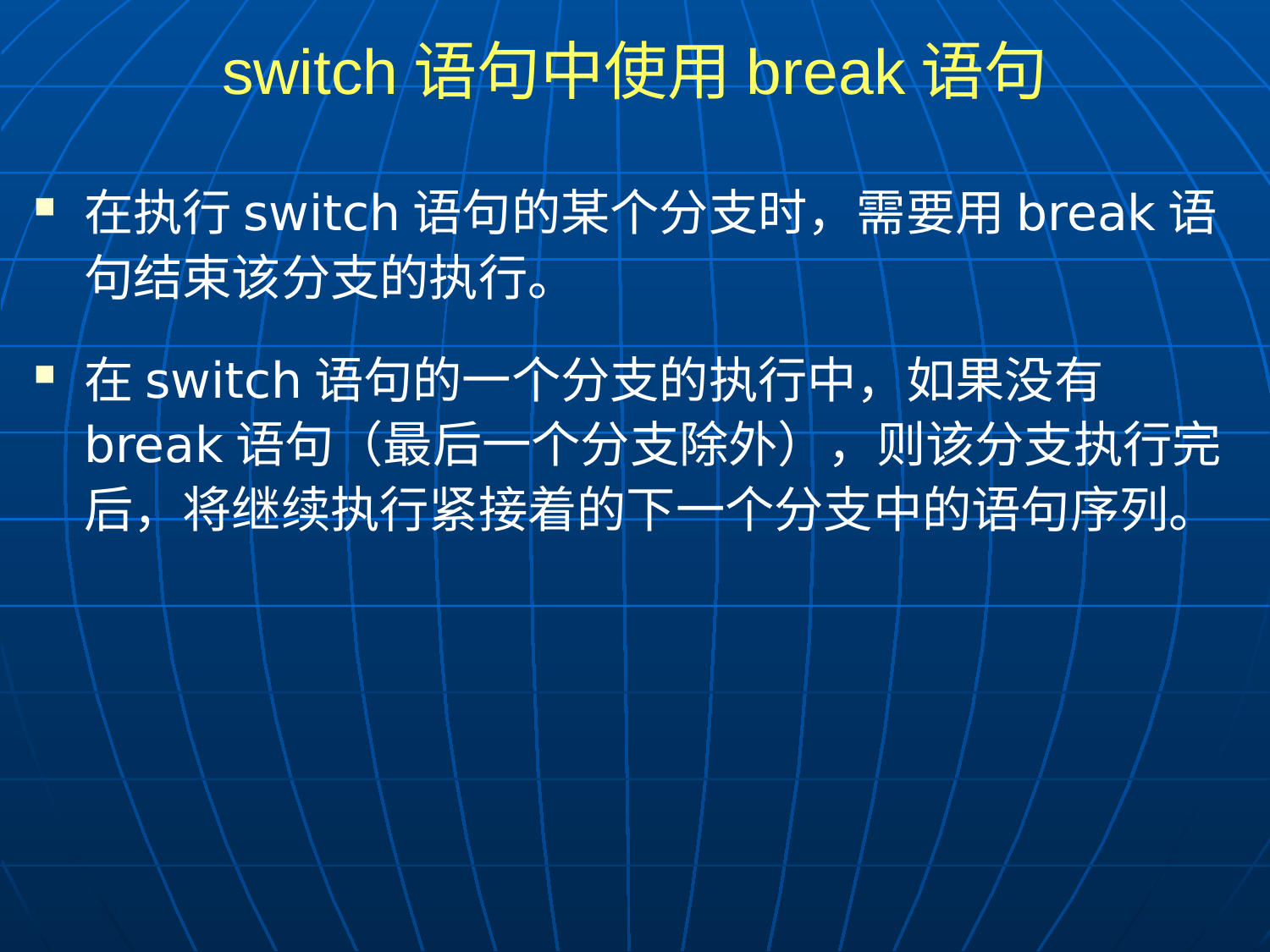

# switch语句中使用break语句
在执行switch语句的某个分支时，需要用break语句结束该分支的执行。
在switch语句的一个分支的执行中，如果没有break语句（最后一个分支除外），则该分支执行完后，将继续执行紧接着的下一个分支中的语句序列。